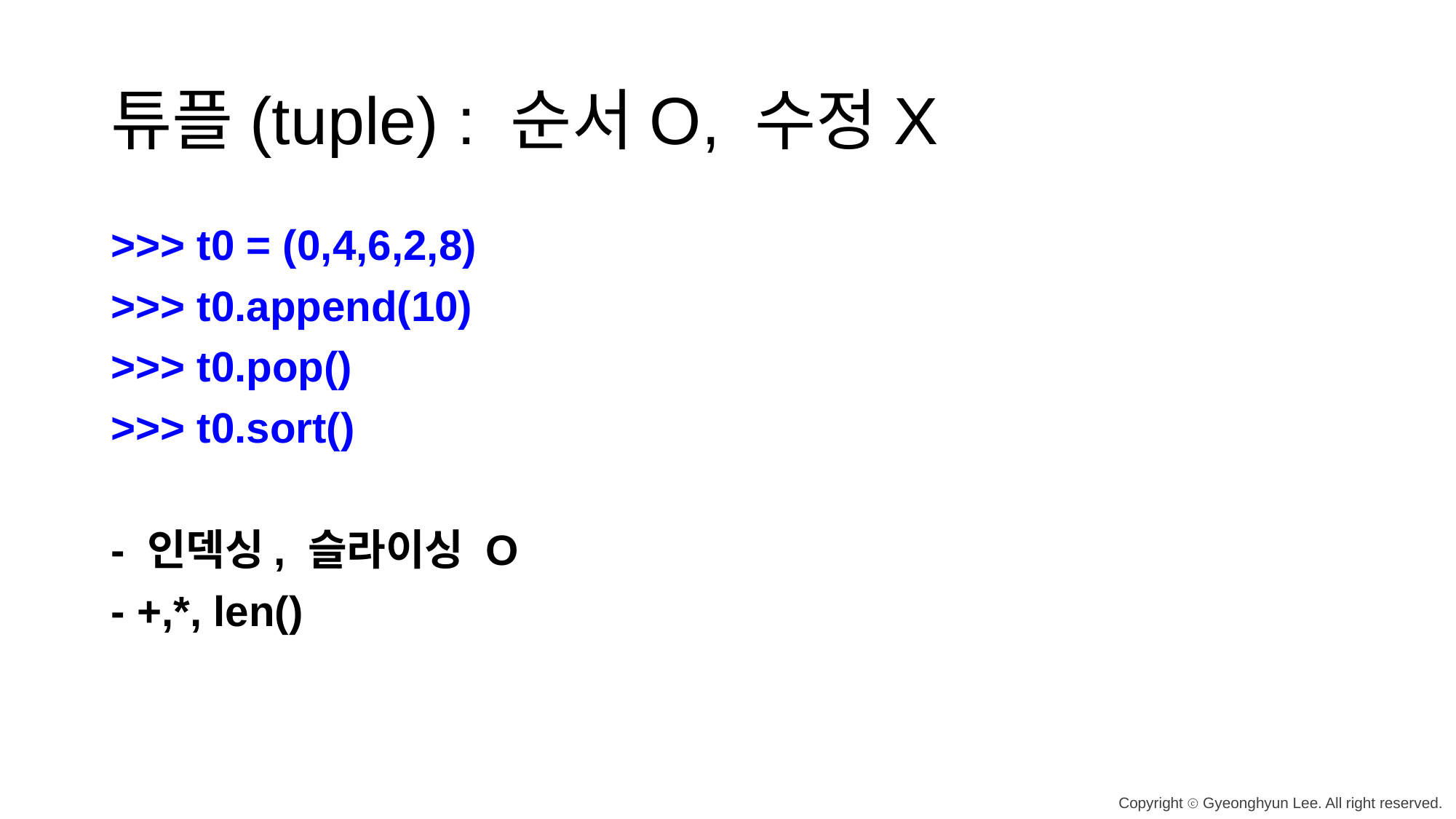

# 튜플(tuple) : 순서O, 수정X
>>> t0 = (0,4,6,2,8)
>>> t0.append(10)
>>> t0.pop()
>>> t0.sort()

- 인덱싱, 슬라이싱 O
- +,*, len()